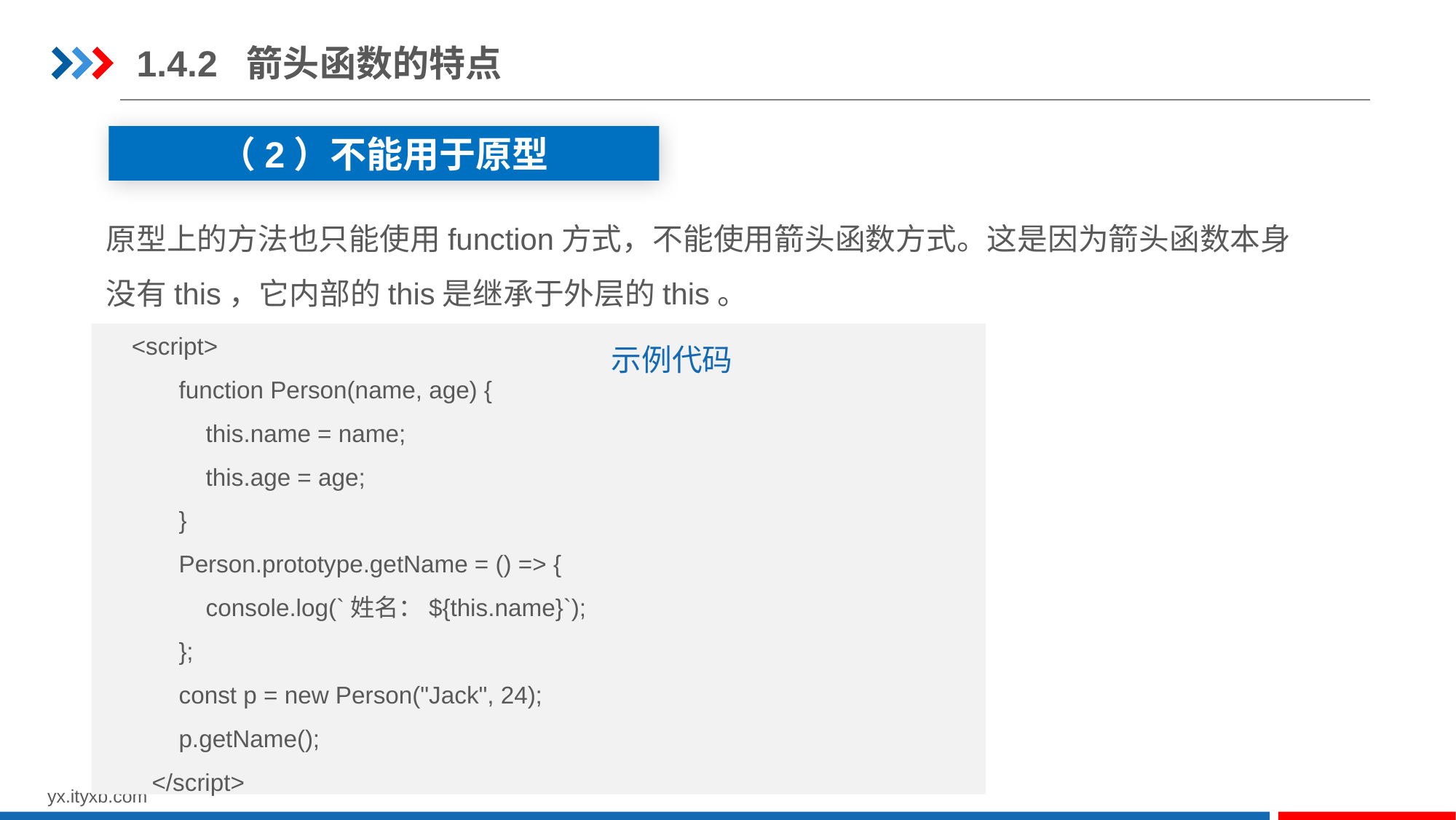

1.4.2  箭头函数的特点
（2）不能用于原型
原型上的方法也只能使用function方式，不能使用箭头函数方式。这是因为箭头函数本身没有this，它内部的this是继承于外层的this。
 <script>
        function Person(name, age) {
            this.name = name;
            this.age = age;
        }
        Person.prototype.getName = () => {
            console.log(`姓名：${this.name}`);
        };
        const p = new Person("Jack", 24);
        p.getName();
    </script>
示例代码